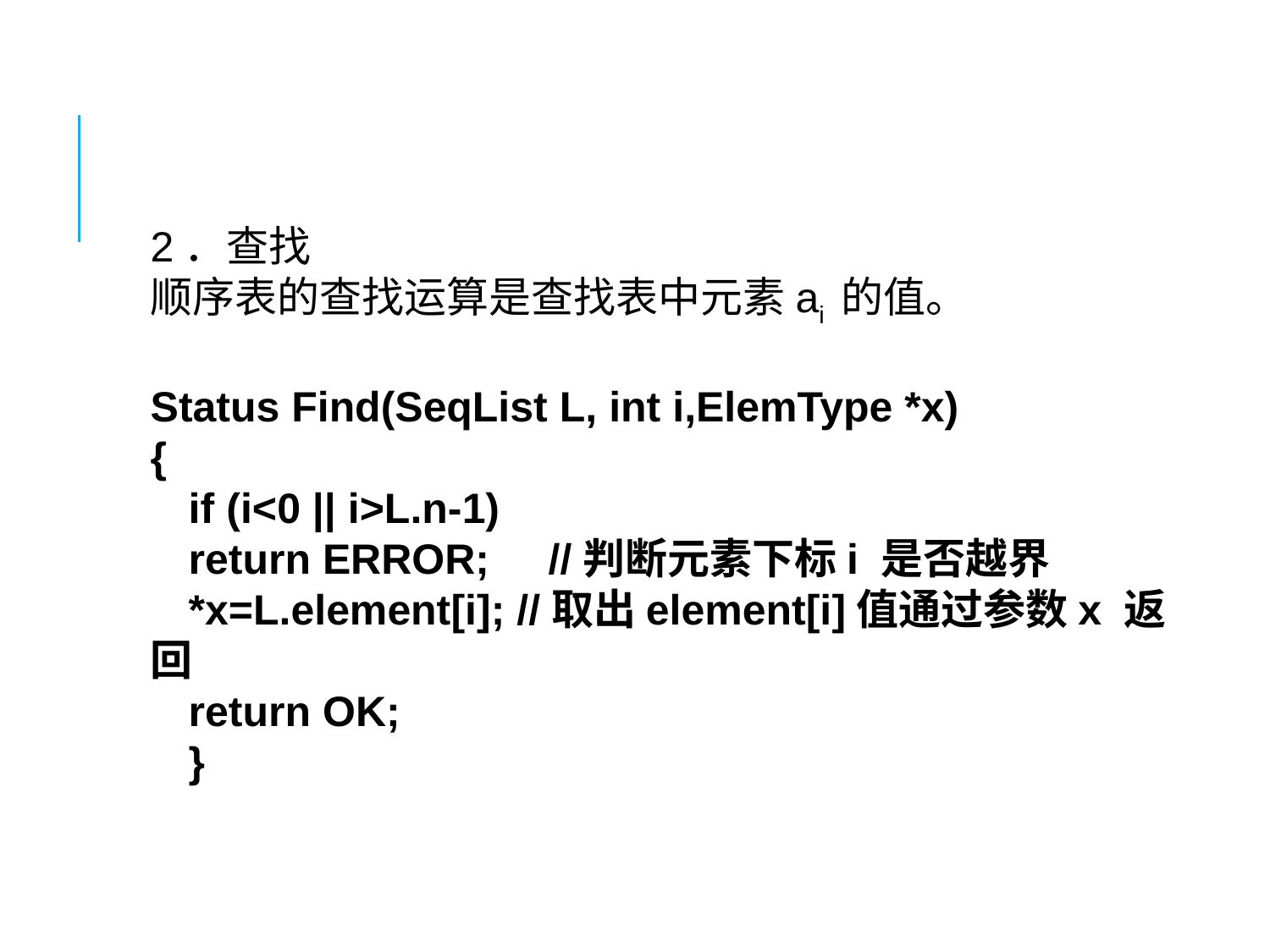

2．查找
顺序表的查找运算是查找表中元素ai 的值。

Status Find(SeqList L, int i,ElemType *x)
{
if (i<0 || i>L.n-1)
return ERROR;     //判断元素下标i 是否越界
*x=L.element[i]; //取出element[i]值通过参数x 返回
return OK;
}